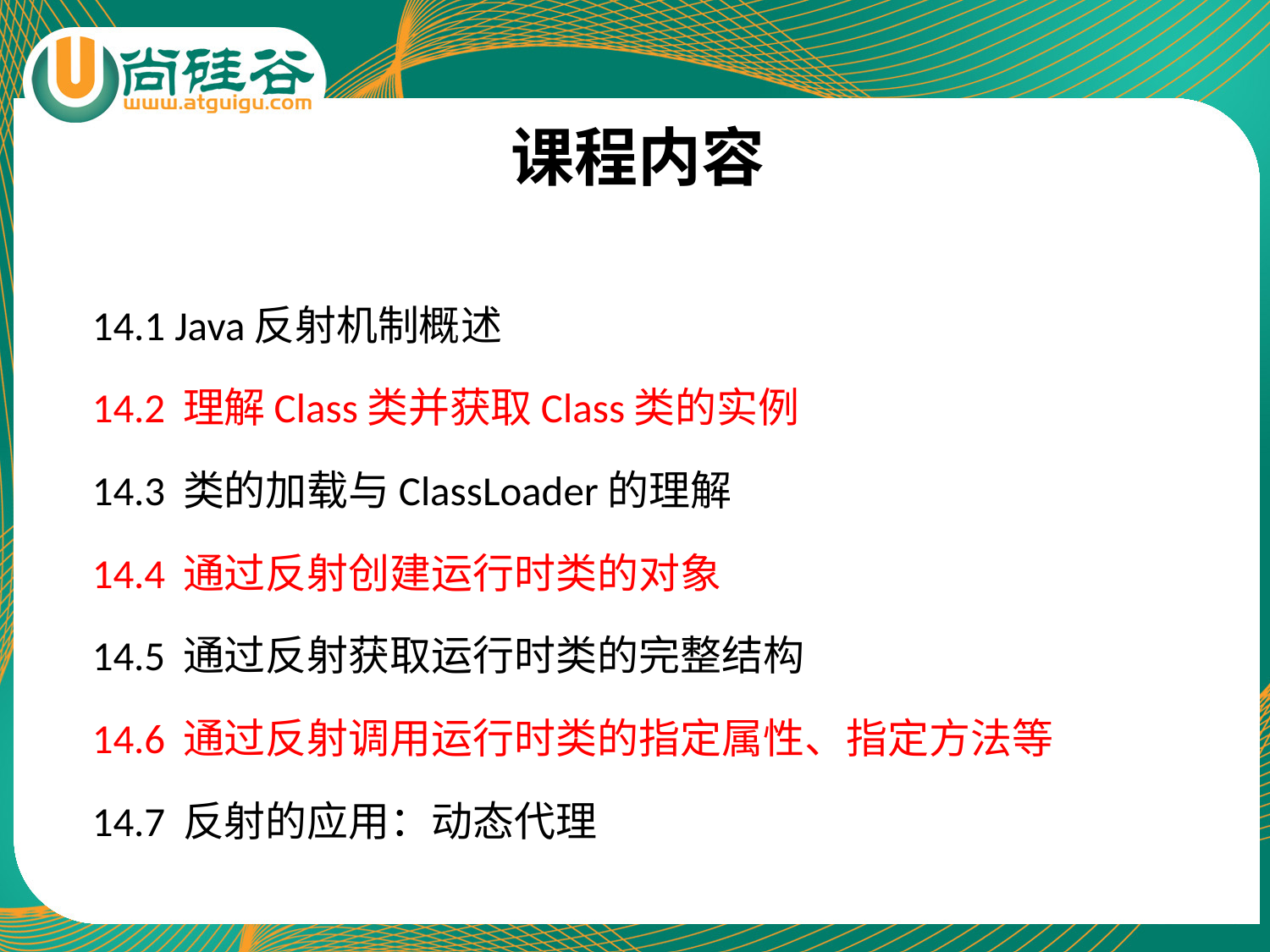

# 课程内容
14.1 Java反射机制概述
14.2 理解Class类并获取Class类的实例
14.3 类的加载与ClassLoader的理解
14.4 通过反射创建运行时类的对象
14.5 通过反射获取运行时类的完整结构
14.6 通过反射调用运行时类的指定属性、指定方法等
14.7 反射的应用：动态代理